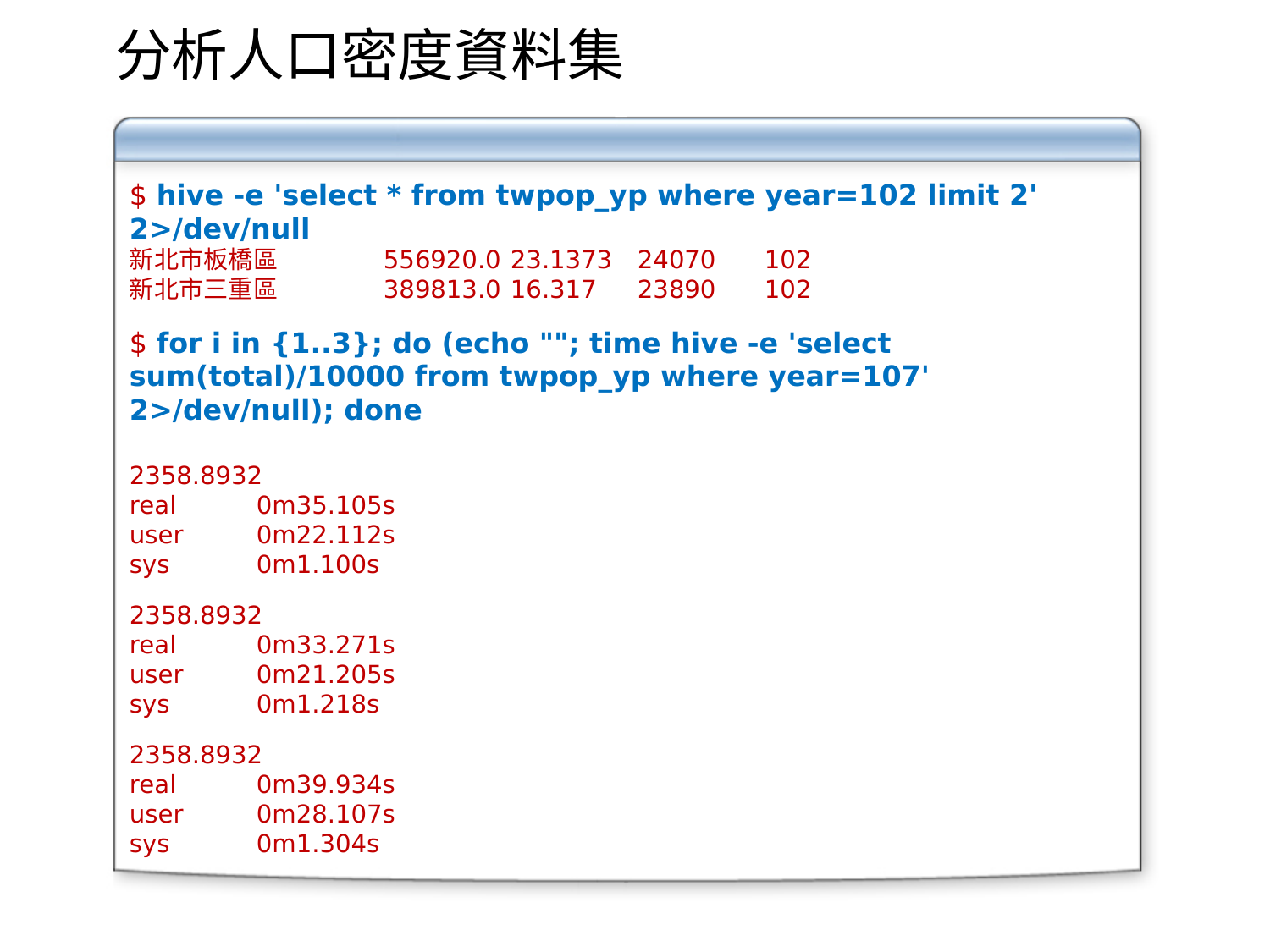

分析人口密度資料集
$ hive -e 'select * from twpop_yp where year=102 limit 2' 2>/dev/null
新北市板橋區　	556920.0	23.1373	24070	102
新北市三重區　	389813.0	16.317	23890	102

$ for i in {1..3}; do (echo ""; time hive -e 'select sum(total)/10000 from twpop_yp where year=107' 2>/dev/null); done

2358.8932
real	0m35.105s
user	0m22.112s
sys	0m1.100s

2358.8932
real	0m33.271s
user	0m21.205s
sys	0m1.218s

2358.8932
real	0m39.934s
user	0m28.107s
sys	0m1.304s